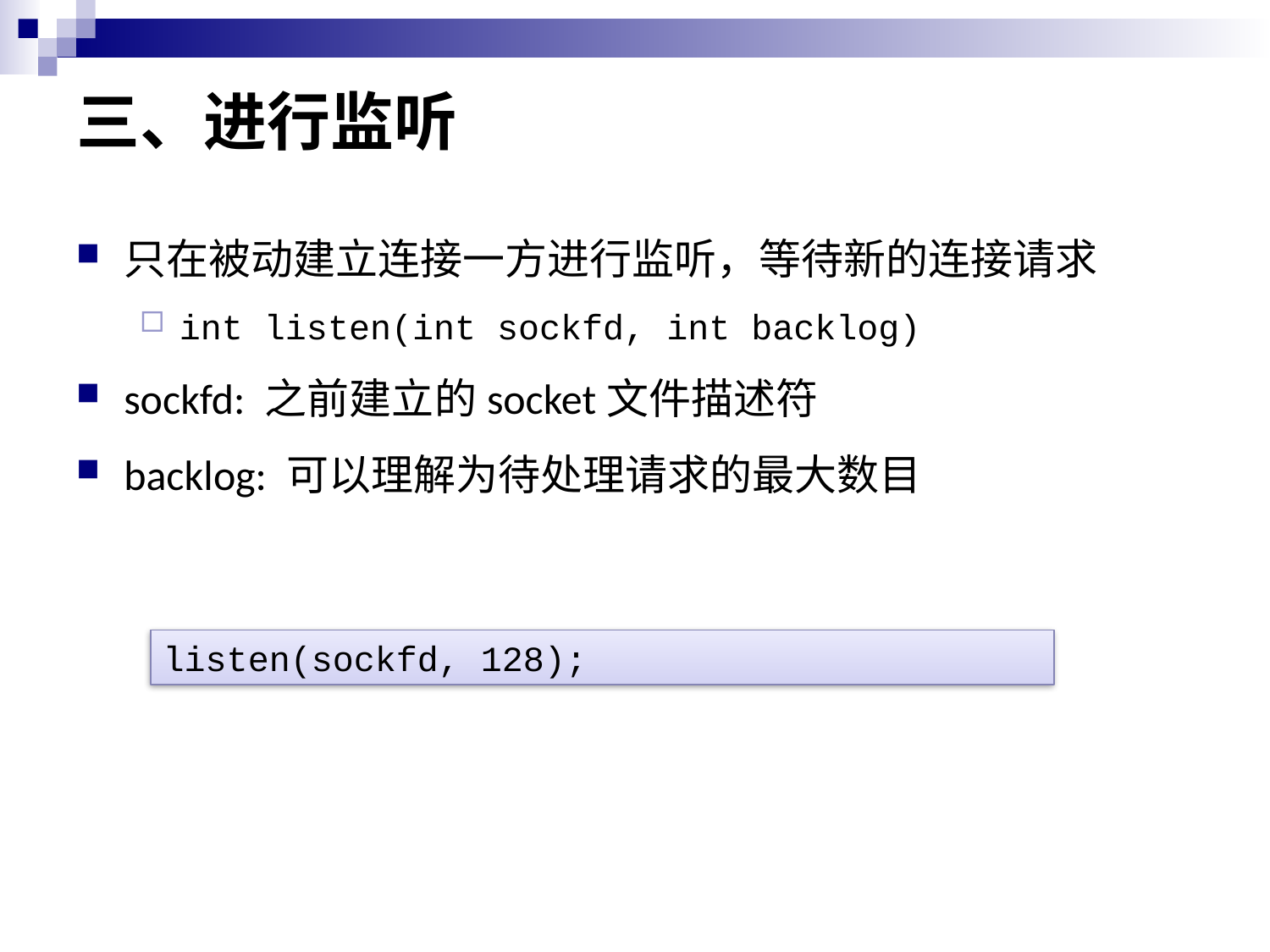

# 三、进行监听
只在被动建立连接一方进行监听，等待新的连接请求
int listen(int sockfd, int backlog)
sockfd: 之前建立的socket文件描述符
backlog: 可以理解为待处理请求的最大数目
listen(sockfd, 128);